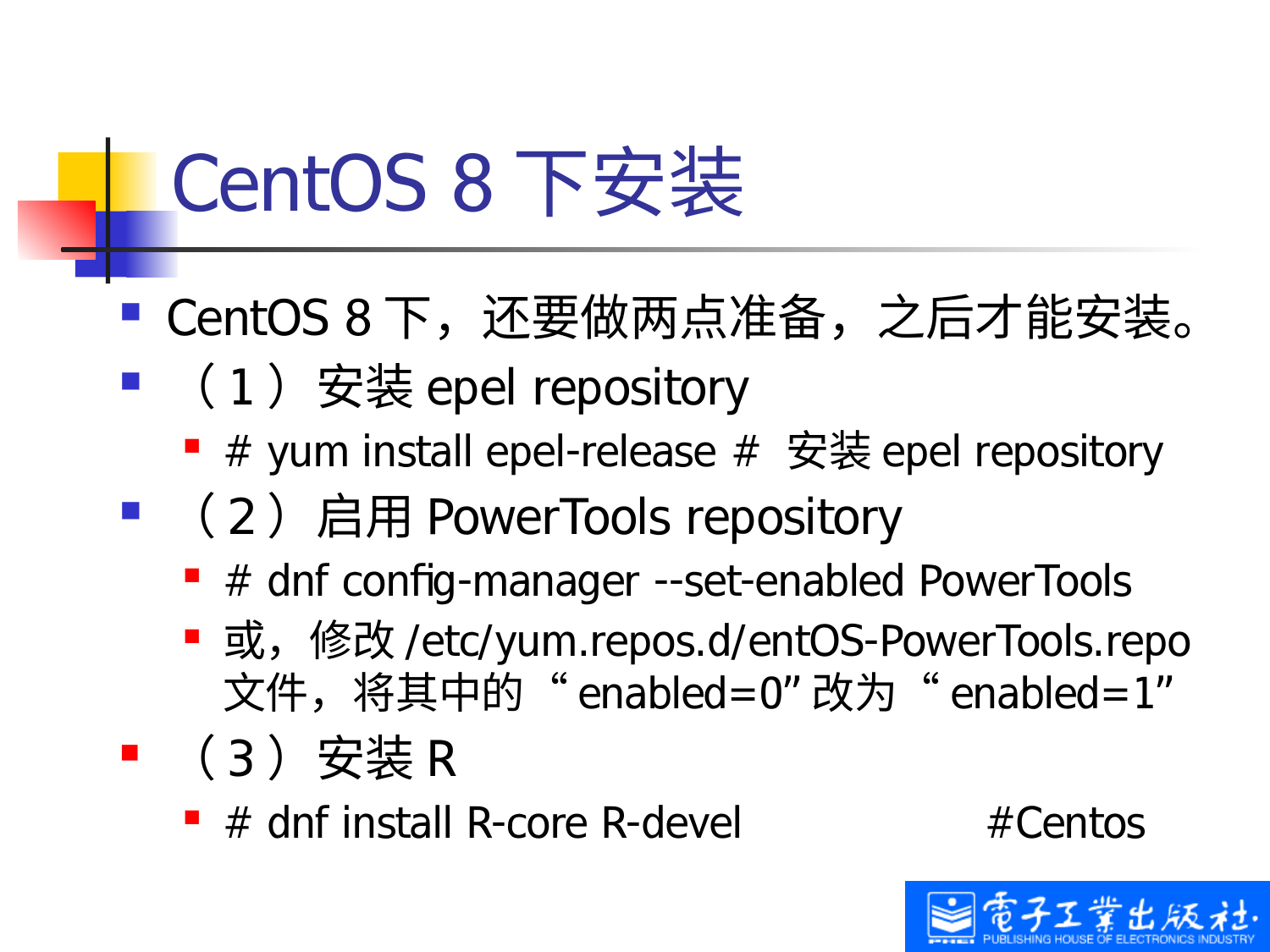

# CentOS 8下安装
CentOS 8下，还要做两点准备，之后才能安装。
（1）安装epel repository
# yum install epel-release 	# 安装epel repository
（2）启用PowerTools repository
# dnf config-manager --set-enabled PowerTools
或，修改/etc/yum.repos.d/entOS-PowerTools.repo文件，将其中的“enabled=0”改为“enabled=1”
（3）安装R
# dnf install R-core R-devel		#Centos